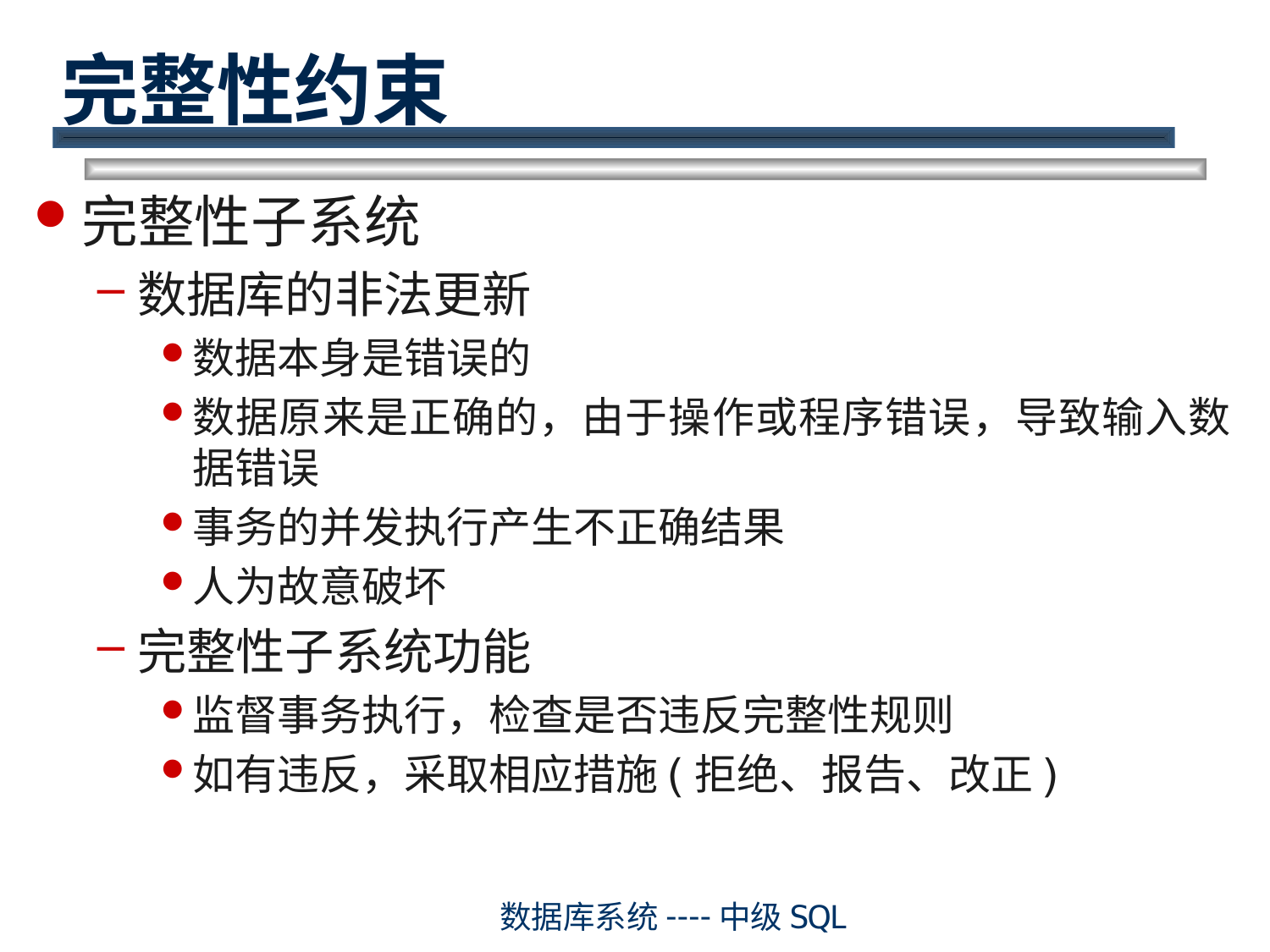

# 完整性约束
完整性子系统
数据库的非法更新
数据本身是错误的
数据原来是正确的，由于操作或程序错误，导致输入数据错误
事务的并发执行产生不正确结果
人为故意破坏
完整性子系统功能
监督事务执行，检查是否违反完整性规则
如有违反，采取相应措施(拒绝、报告、改正)
数据库系统----中级SQL